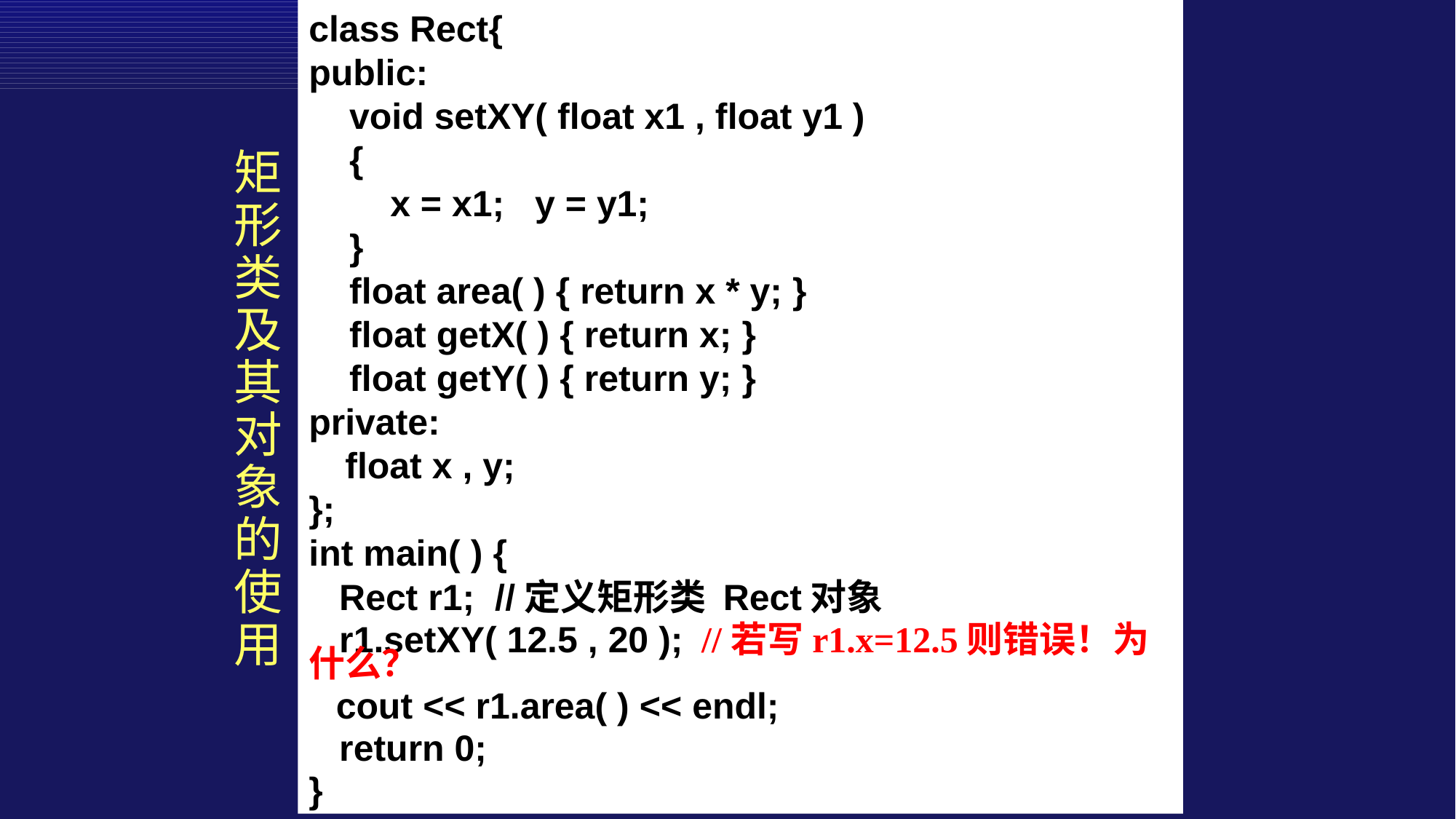

class Rect{
public:
    void setXY( float x1 , float y1 )
    {
        x = x1;   y = y1;
    }
    float area( ) { return x * y; }
    float getX( ) { return x; }
    float getY( ) { return y; }
private:
    float x , y;
};
int main( ) {
   Rect r1;  //定义矩形类 Rect对象
   r1.setXY( 12.5 , 20 );  //若写r1.x=12.5则错误！为什么？
   cout << r1.area( ) << endl;
   return 0;
}
   矩形类及其对象的使用